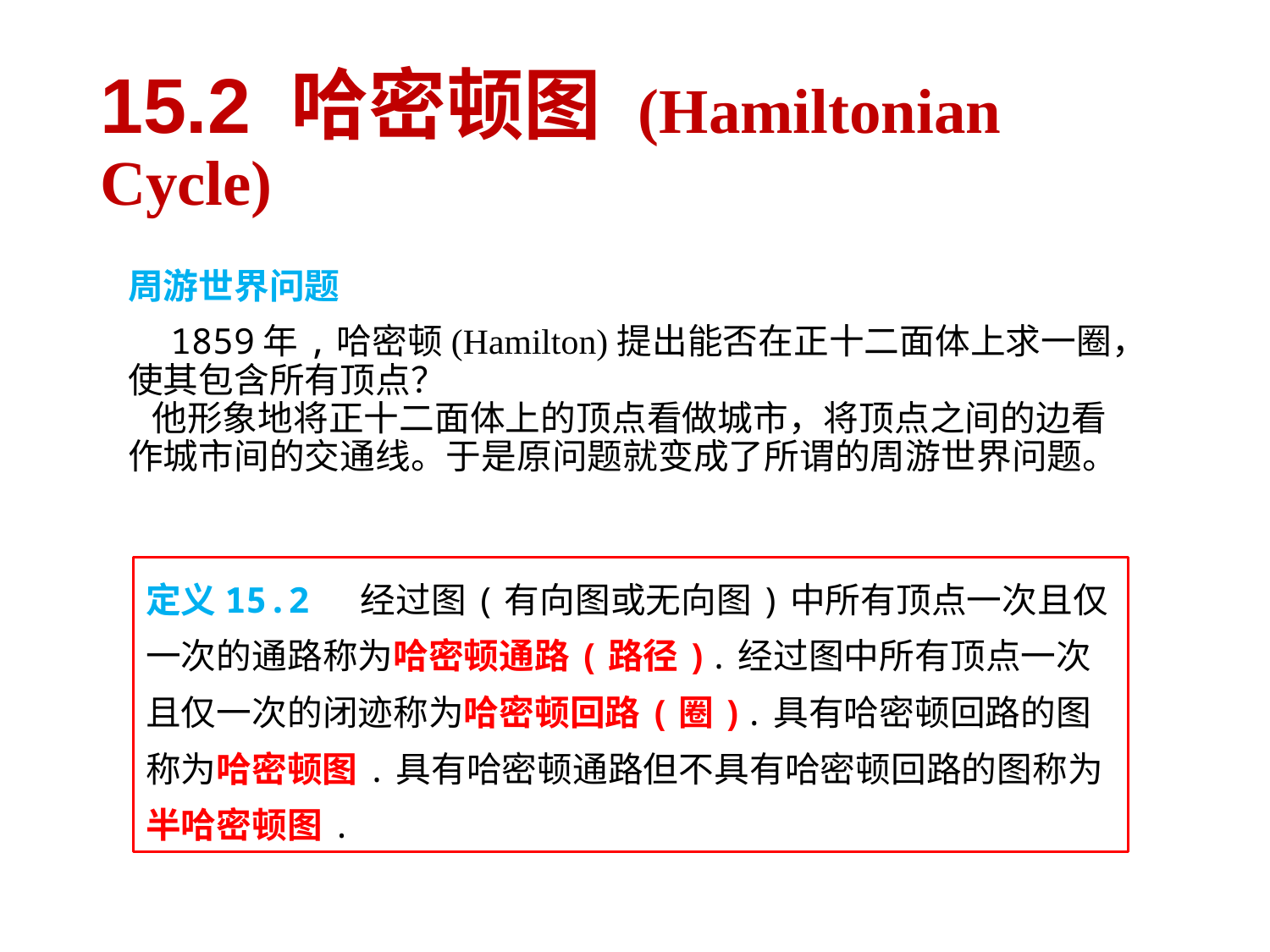

# 15.2 哈密顿图 (Hamiltonian Cycle)
周游世界问题
  1859年,哈密顿(Hamilton)提出能否在正十二面体上求一圈，使其包含所有顶点？
  他形象地将正十二面体上的顶点看做城市，将顶点之间的边看作城市间的交通线。于是原问题就变成了所谓的周游世界问题。

定义15.2  经过图(有向图或无向图)中所有顶点一次且仅一次的通路称为哈密顿通路(路径).经过图中所有顶点一次且仅一次的闭迹称为哈密顿回路(圈).具有哈密顿回路的图称为哈密顿图.具有哈密顿通路但不具有哈密顿回路的图称为半哈密顿图.